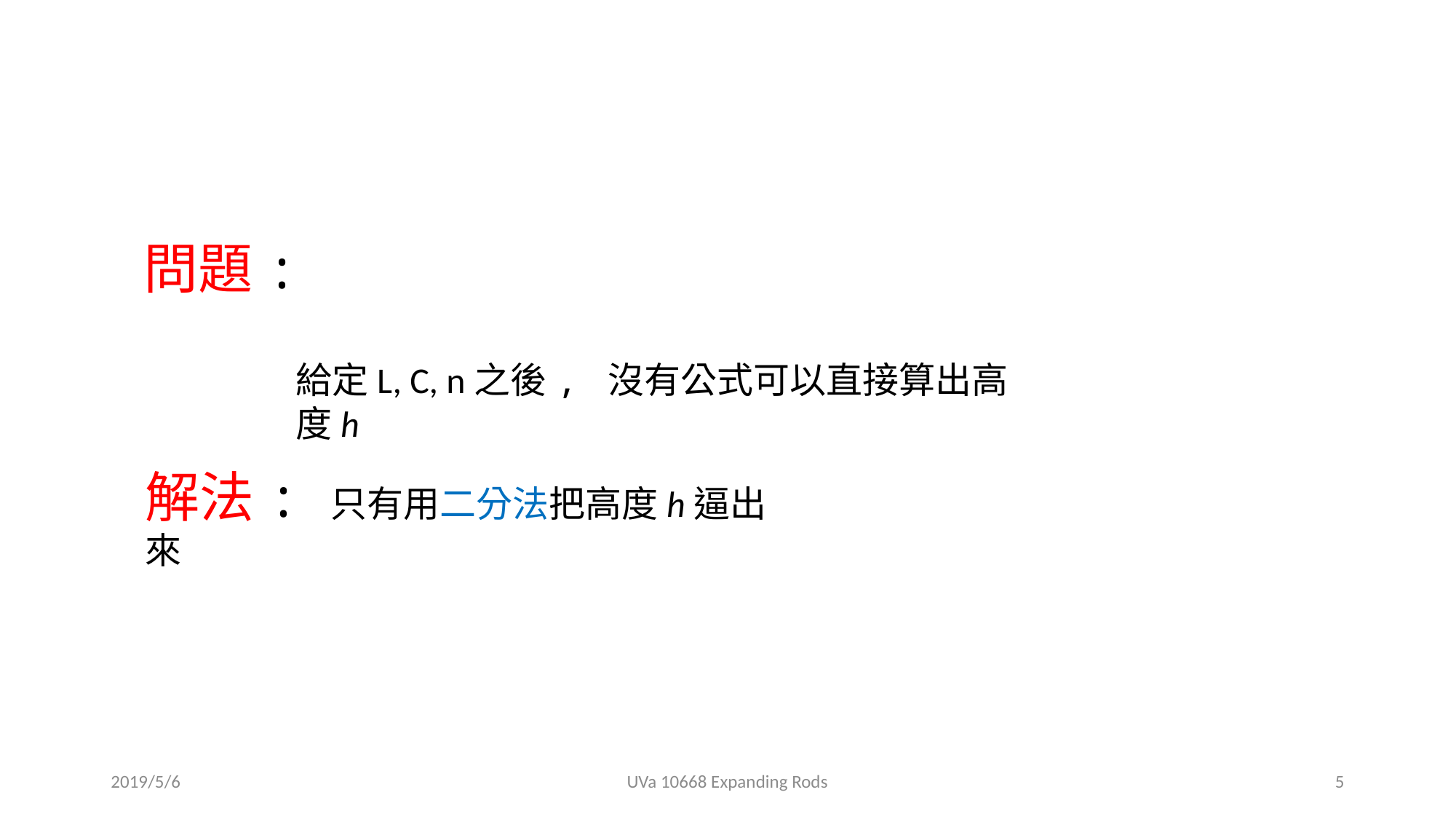

問題:
給定L, C, n之後, 沒有公式可以直接算出高度h
解法: 只有用二分法把高度h逼出來
2019/5/6
UVa 10668 Expanding Rods
5